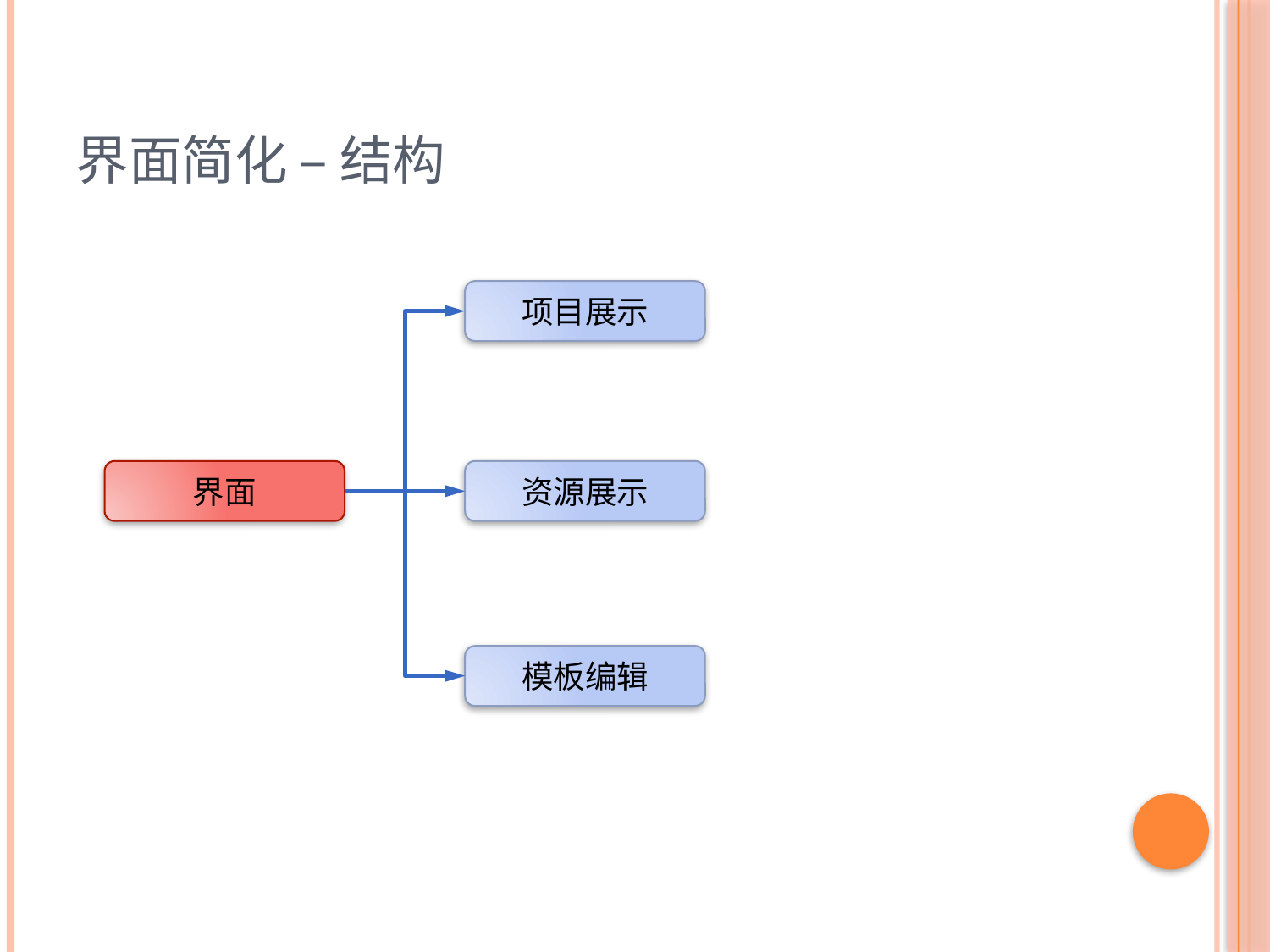

# 界面简化 – 结构
项目展示
资源展示
界面
模板编辑